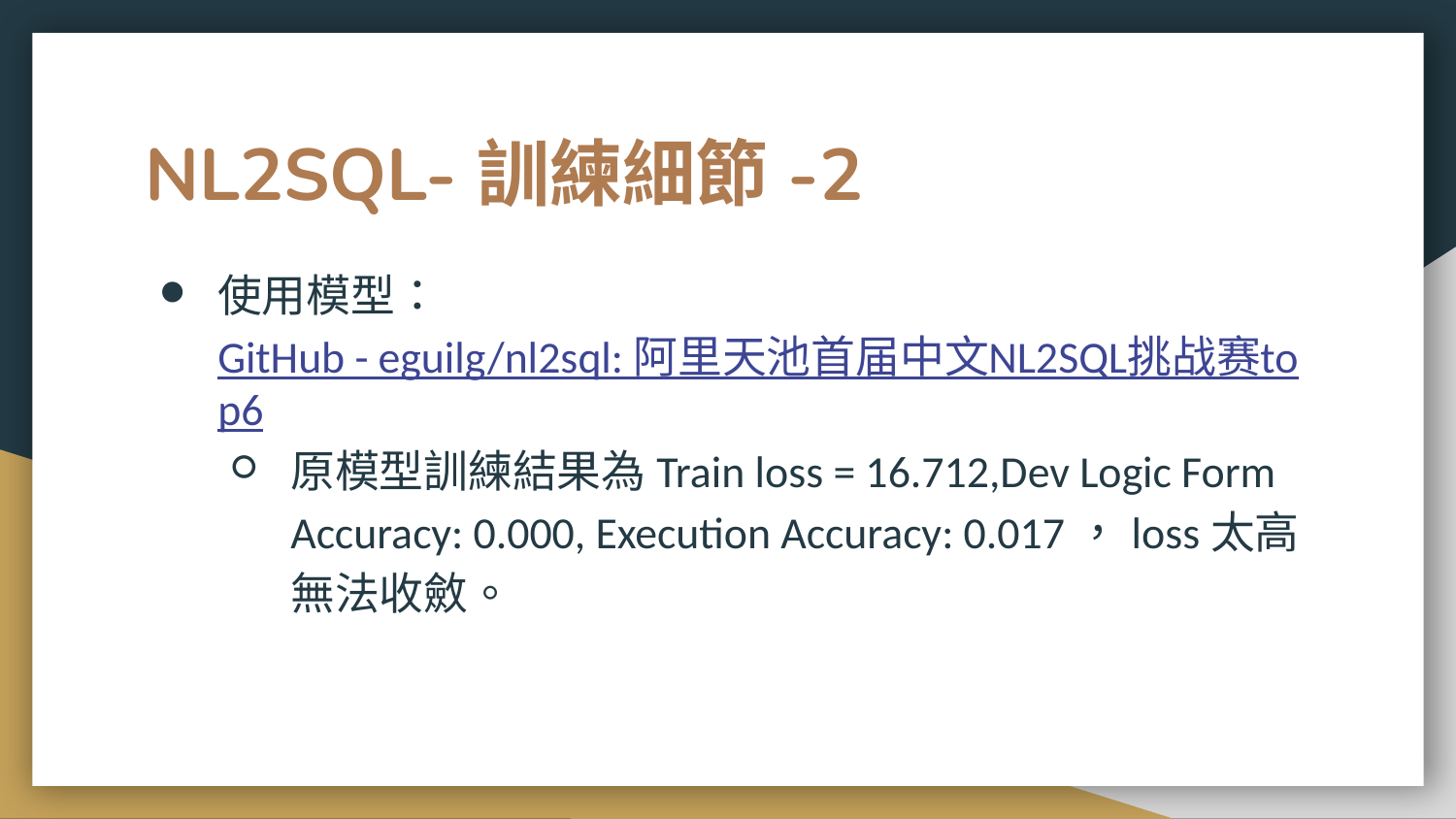

# NL2SQL-訓練細節-2
使用模型：GitHub - eguilg/nl2sql: 阿里天池首届中文NL2SQL挑战赛top6
原模型訓練結果為Train loss = 16.712,Dev Logic Form Accuracy: 0.000, Execution Accuracy: 0.017，loss太高無法收斂。